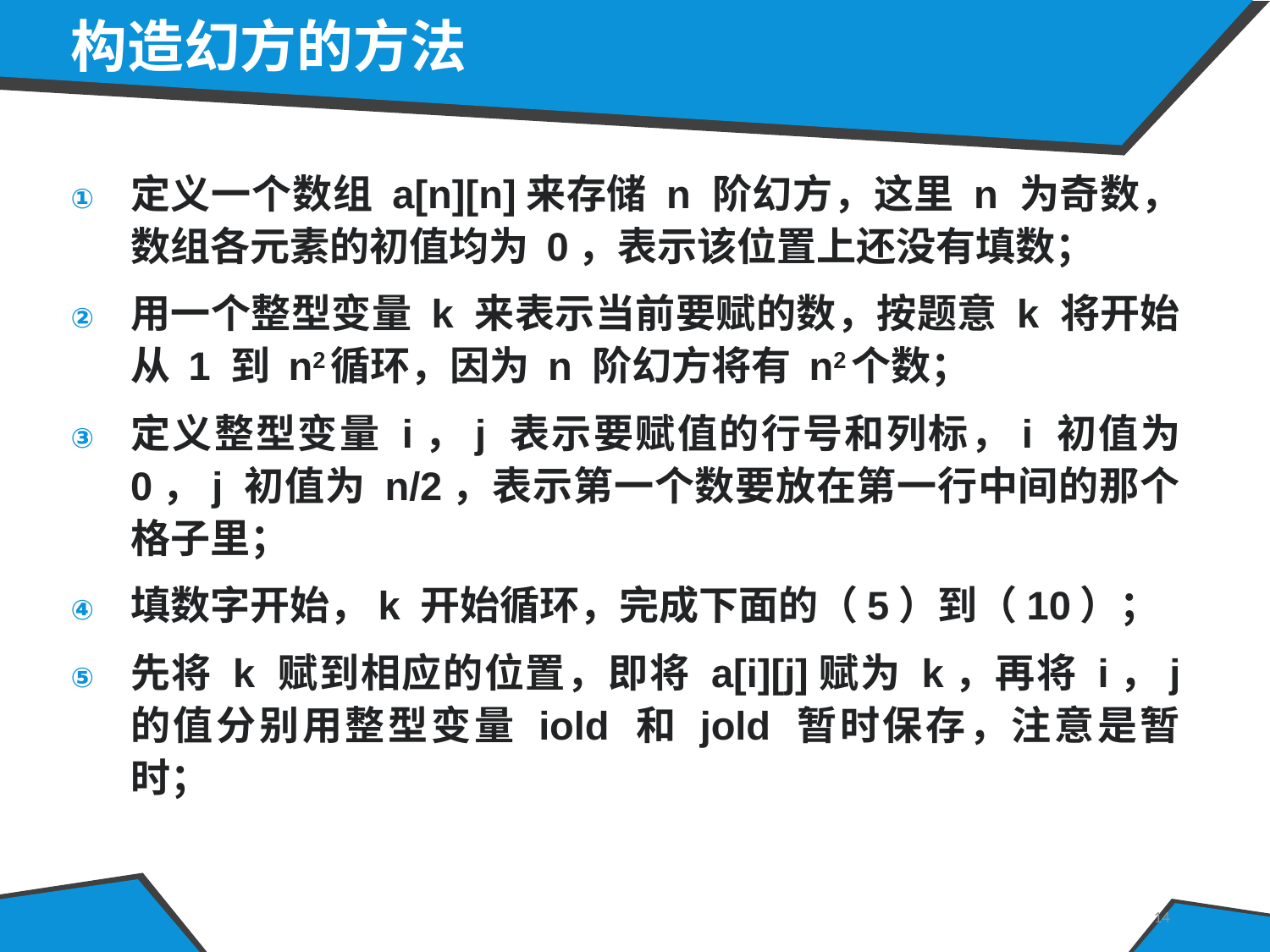

# 构造幻方的方法
定义一个数组 a[n][n]来存储 n 阶幻方，这里 n 为奇数，数组各元素的初值均为 0，表示该位置上还没有填数；
用一个整型变量 k 来表示当前要赋的数，按题意 k 将开始从 1 到 n2循环，因为 n 阶幻方将有 n2个数；
定义整型变量 i，j 表示要赋值的行号和列标，i 初值为 0，j 初值为 n/2，表示第一个数要放在第一行中间的那个格子里；
填数字开始，k 开始循环，完成下面的（5）到（10）；
先将 k 赋到相应的位置，即将 a[i][j]赋为 k，再将 i，j 的值分别用整型变量 iold 和 jold 暂时保存，注意是暂时；
14